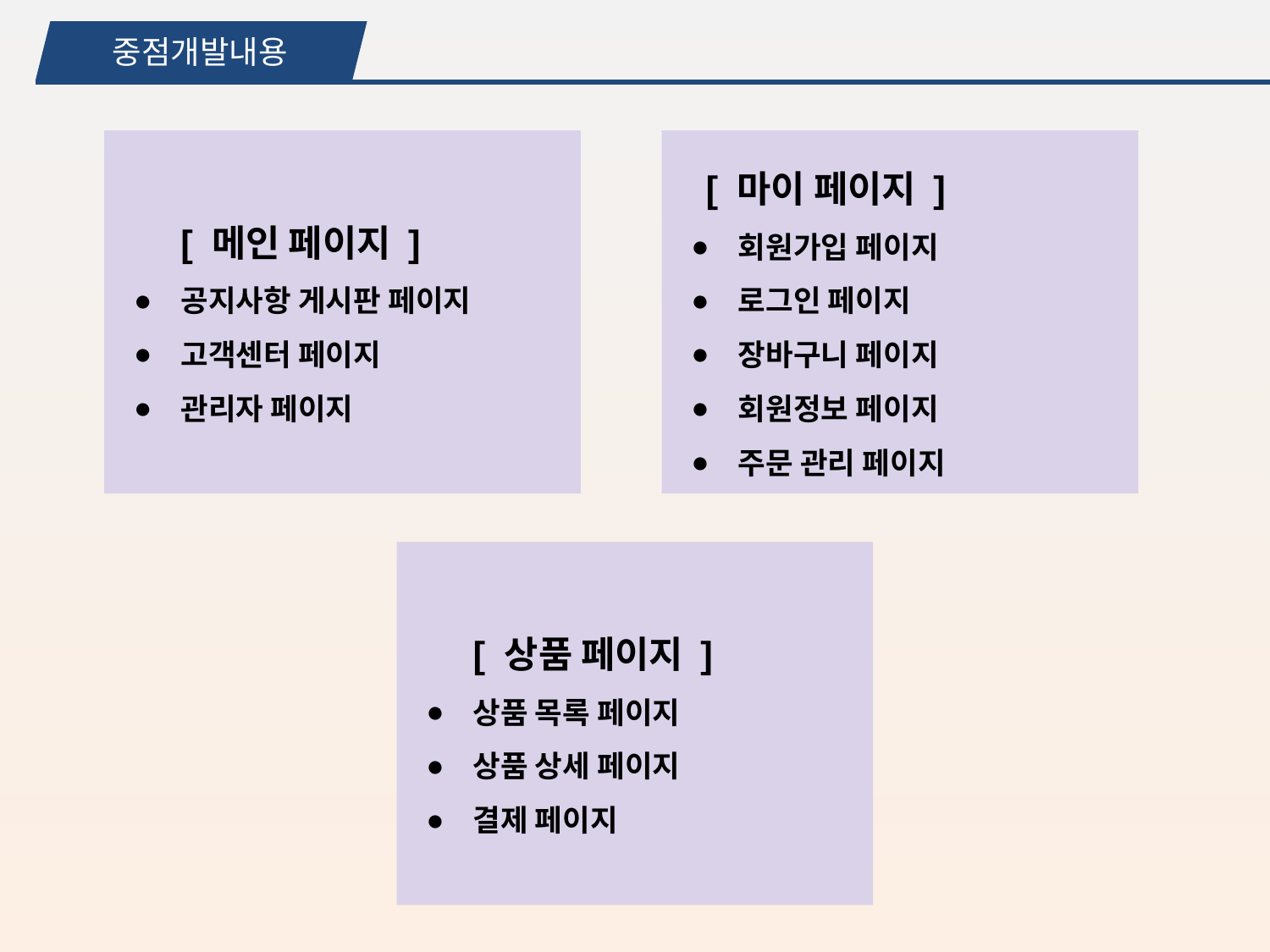

중점개발내용

[ 메인 페이지 ]
공지사항 게시판 페이지
고객센터 페이지
관리자 페이지
   [ 마이 페이지 ]
회원가입 페이지
로그인 페이지
장바구니 페이지
회원정보 페이지
주문 관리 페이지
[ 상품 페이지 ]
상품 목록 페이지
상품 상세 페이지
결제 페이지